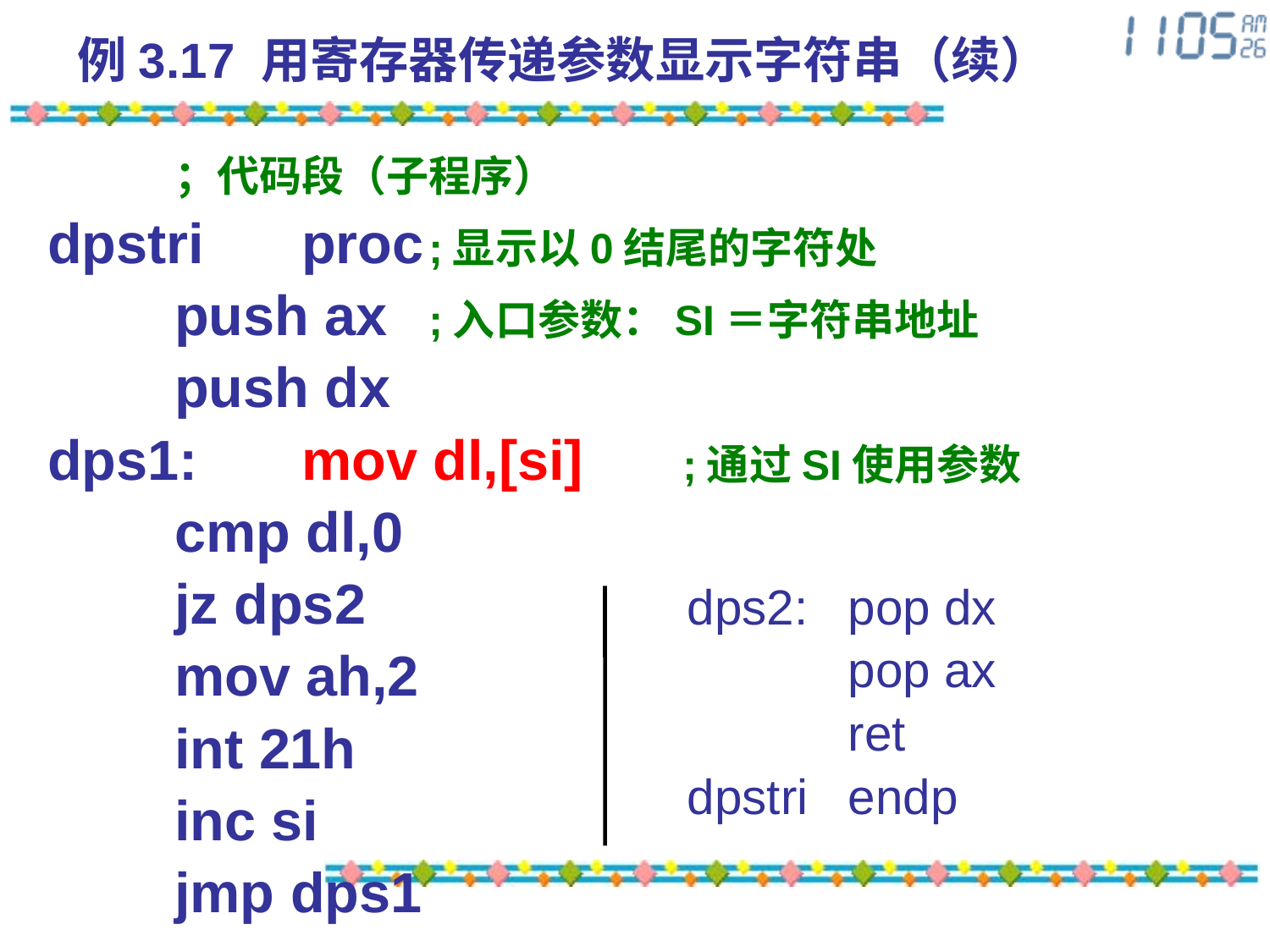

# 例3.17 用寄存器传递参数显示字符串（续）
	；代码段（子程序）
dpstri	proc	;显示以0结尾的字符处
	push ax	;入口参数：SI＝字符串地址
	push dx
dps1:	mov dl,[si]	;通过SI使用参数
	cmp dl,0
	jz dps2
	mov ah,2
	int 21h
	inc si
	jmp dps1
dps2:	pop dx
	pop ax
	ret
dpstri	endp